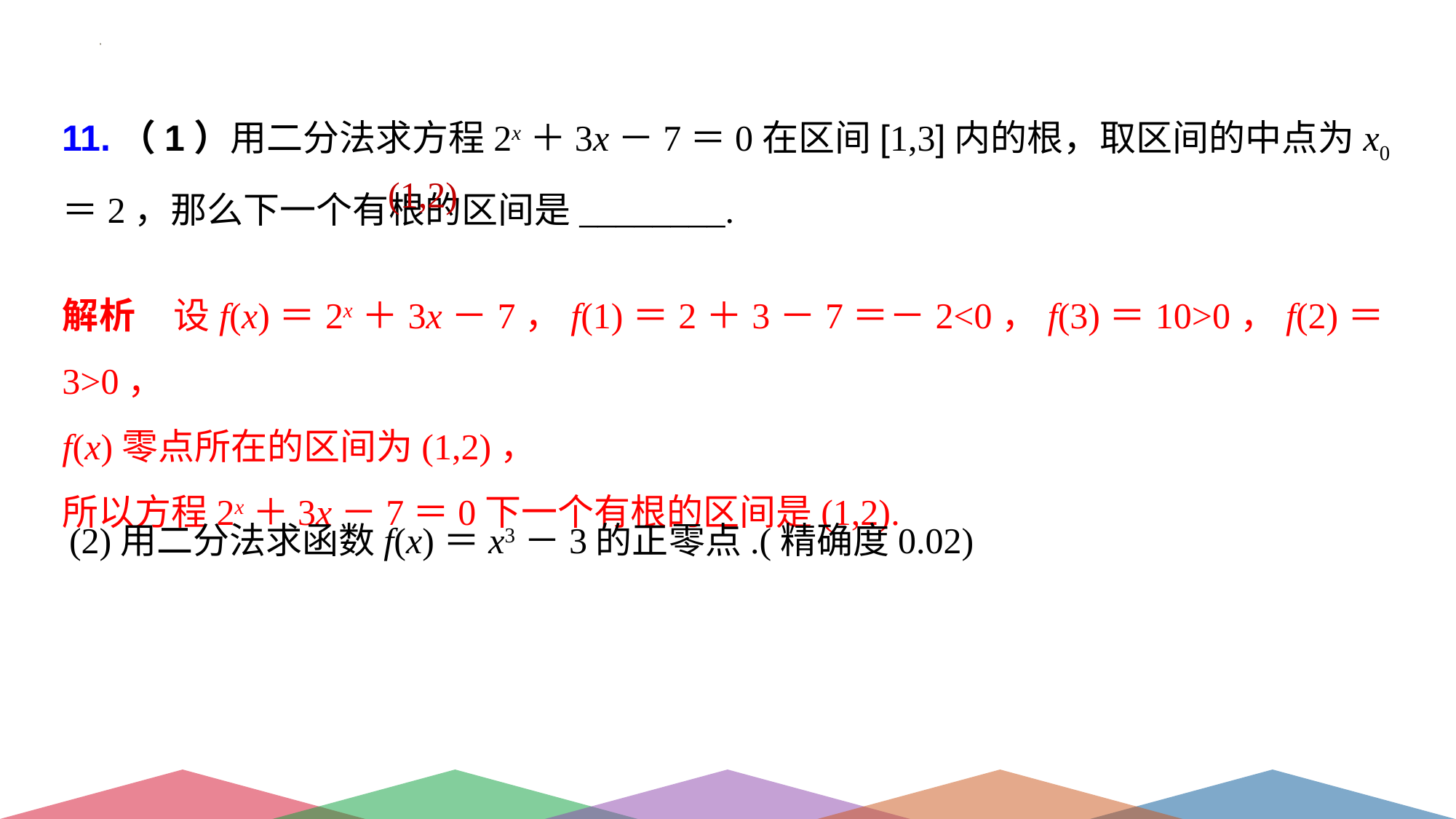

11.（1）用二分法求方程2x＋3x－7＝0在区间[1,3]内的根，取区间的中点为x0＝2，那么下一个有根的区间是________.
(1,2)
解析　设f(x)＝2x＋3x－7，f(1)＝2＋3－7＝－2<0，f(3)＝10>0，f(2)＝3>0，
f(x)零点所在的区间为(1,2)，
所以方程2x＋3x－7＝0下一个有根的区间是(1,2).
(2)用二分法求函数f(x)＝x3－3的正零点.(精确度0.02)